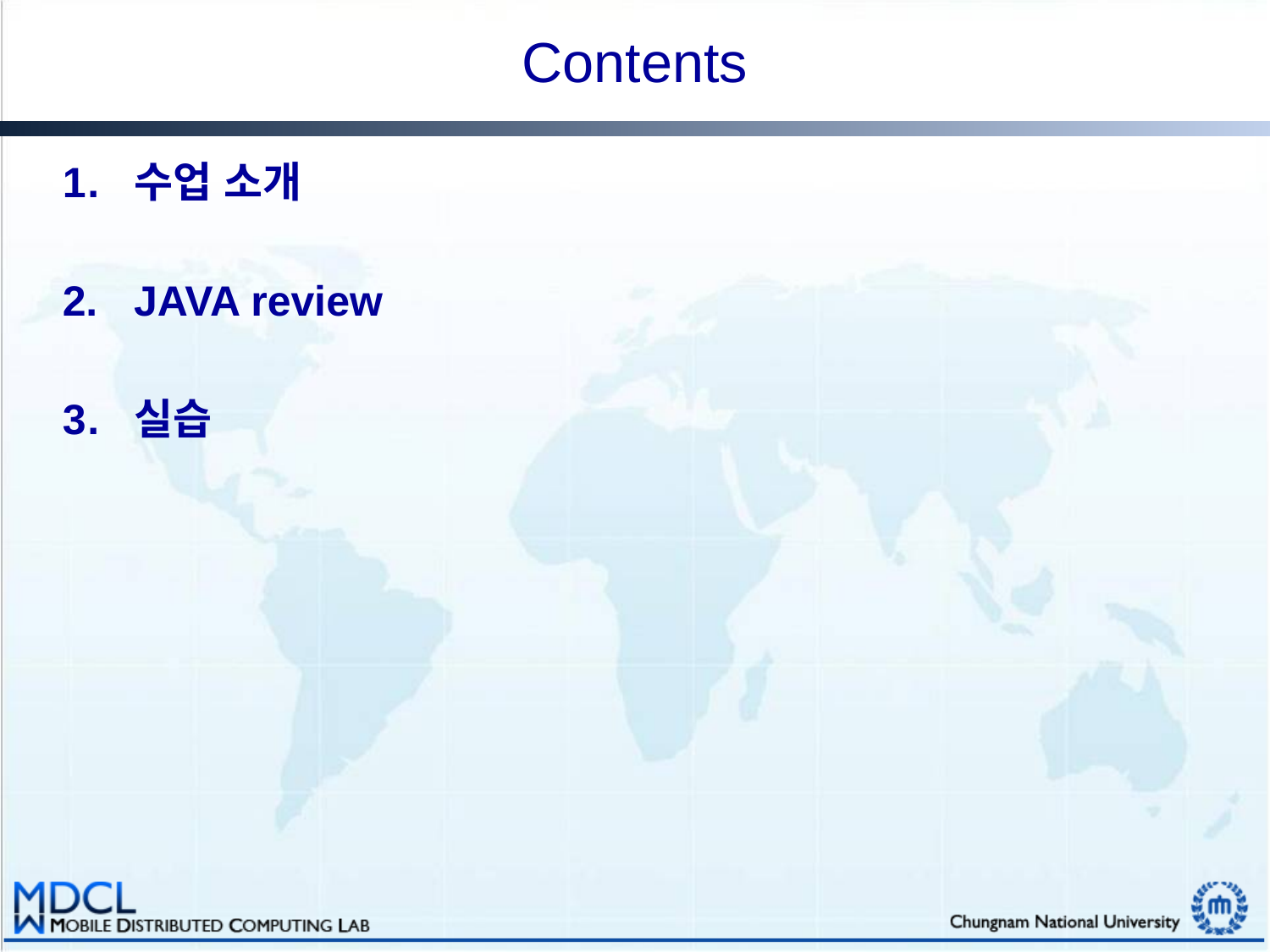

# Contents
수업 소개

JAVA review

실습